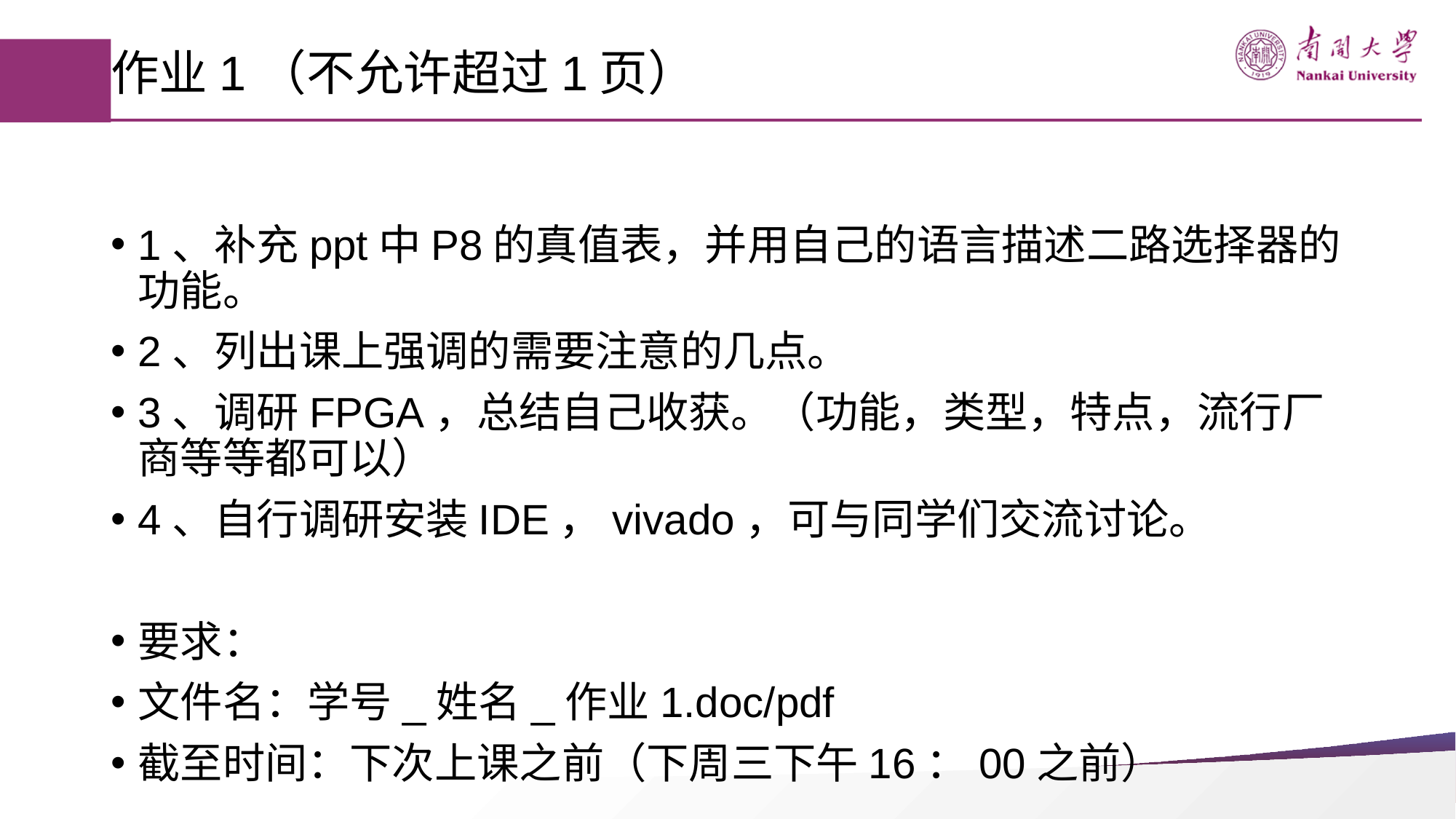

作业1（不允许超过1页）
1、补充ppt中P8的真值表，并用自己的语言描述二路选择器的功能。
2、列出课上强调的需要注意的几点。
3、调研FPGA，总结自己收获。（功能，类型，特点，流行厂商等等都可以）
4、自行调研安装IDE，vivado，可与同学们交流讨论。

要求：
文件名：学号_姓名_作业1.doc/pdf
截至时间：下次上课之前（下周三下午16：00之前）